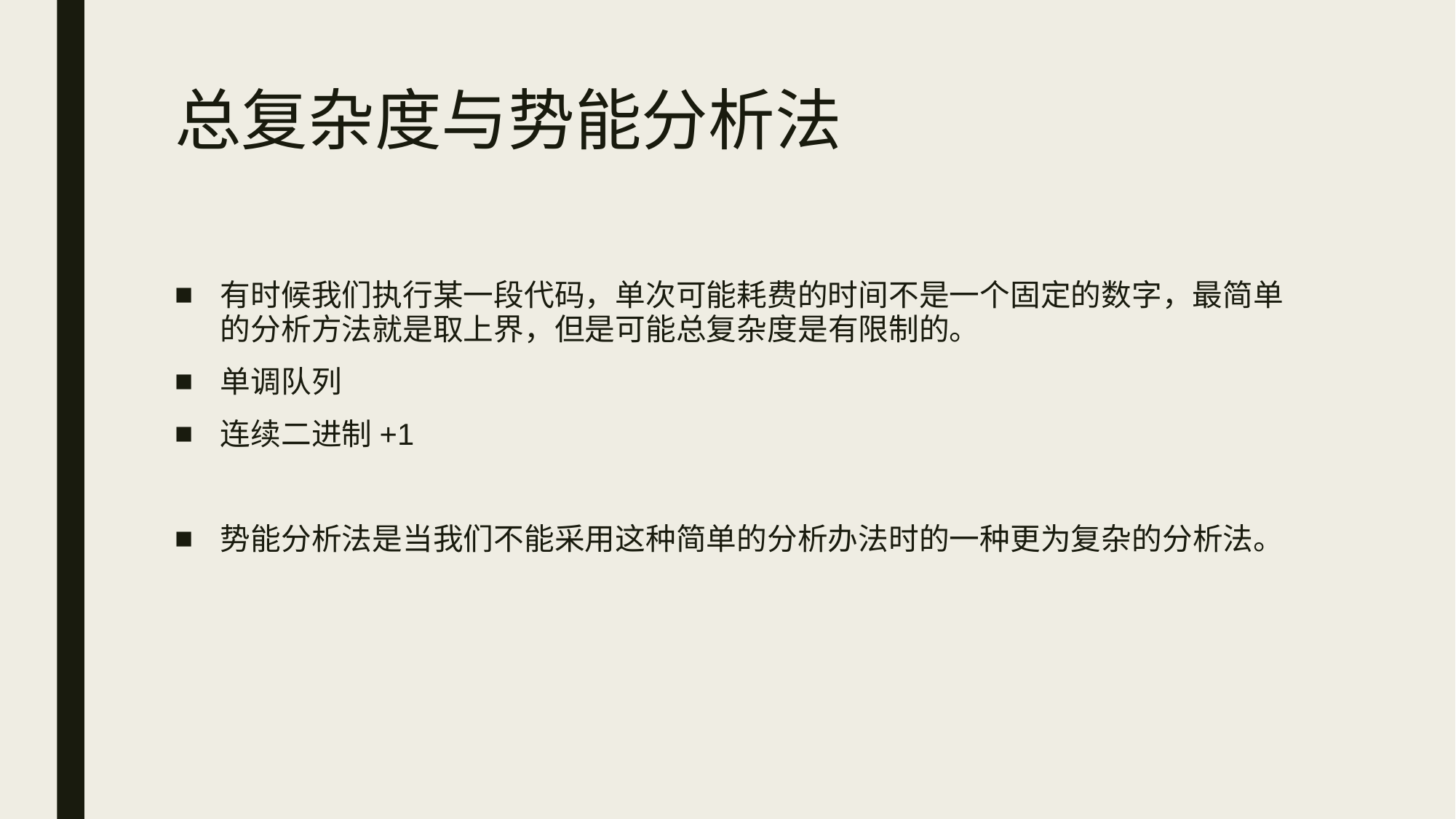

# 总复杂度与势能分析法
有时候我们执行某一段代码，单次可能耗费的时间不是一个固定的数字，最简单的分析方法就是取上界，但是可能总复杂度是有限制的。
单调队列
连续二进制+1

势能分析法是当我们不能采用这种简单的分析办法时的一种更为复杂的分析法。